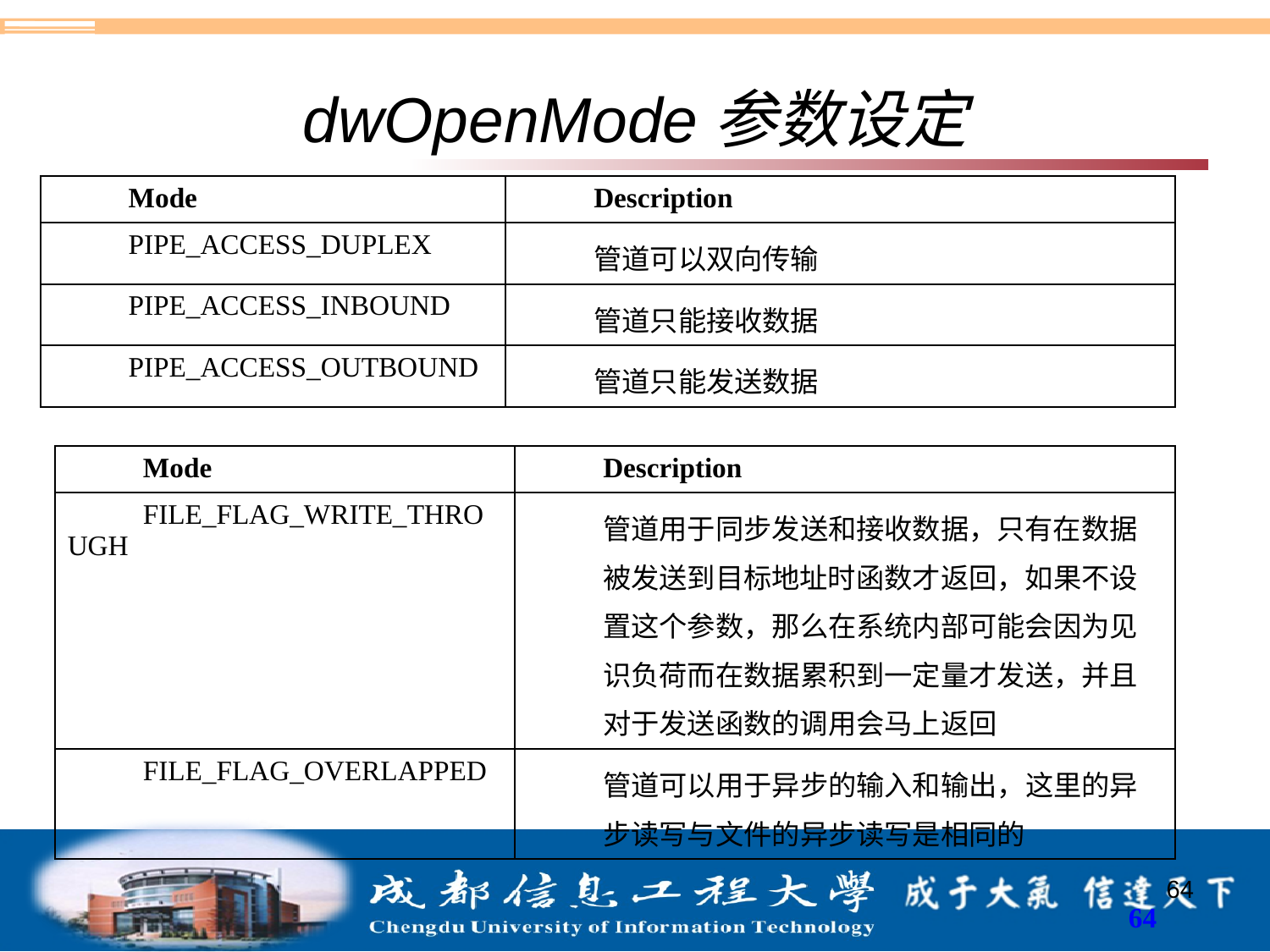

# dwOpenMode参数设定
| Mode | Description |
| --- | --- |
| PIPE\_ACCESS\_DUPLEX | 管道可以双向传输 |
| PIPE\_ACCESS\_INBOUND | 管道只能接收数据 |
| PIPE\_ACCESS\_OUTBOUND | 管道只能发送数据 |
| Mode | Description |
| --- | --- |
| FILE\_FLAG\_WRITE\_THROUGH | 管道用于同步发送和接收数据，只有在数据被发送到目标地址时函数才返回，如果不设置这个参数，那么在系统内部可能会因为见识负荷而在数据累积到一定量才发送，并且对于发送函数的调用会马上返回 |
| FILE\_FLAG\_OVERLAPPED | 管道可以用于异步的输入和输出，这里的异步读写与文件的异步读写是相同的 |